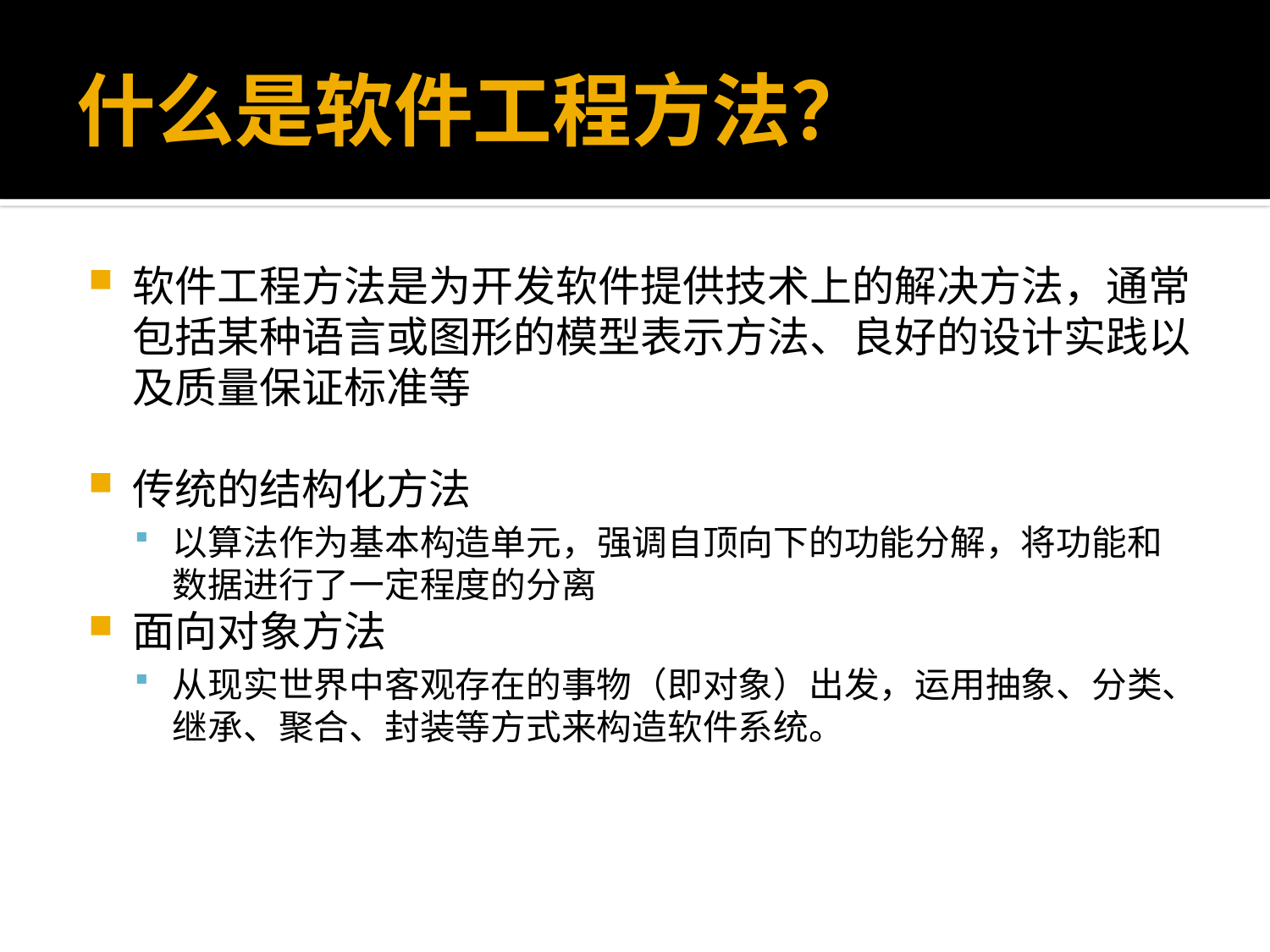

# 什么是软件工程方法？
软件工程方法是为开发软件提供技术上的解决方法，通常包括某种语言或图形的模型表示方法、良好的设计实践以及质量保证标准等

传统的结构化方法
以算法作为基本构造单元，强调自顶向下的功能分解，将功能和数据进行了一定程度的分离
面向对象方法
从现实世界中客观存在的事物（即对象）出发，运用抽象、分类、继承、聚合、封装等方式来构造软件系统。